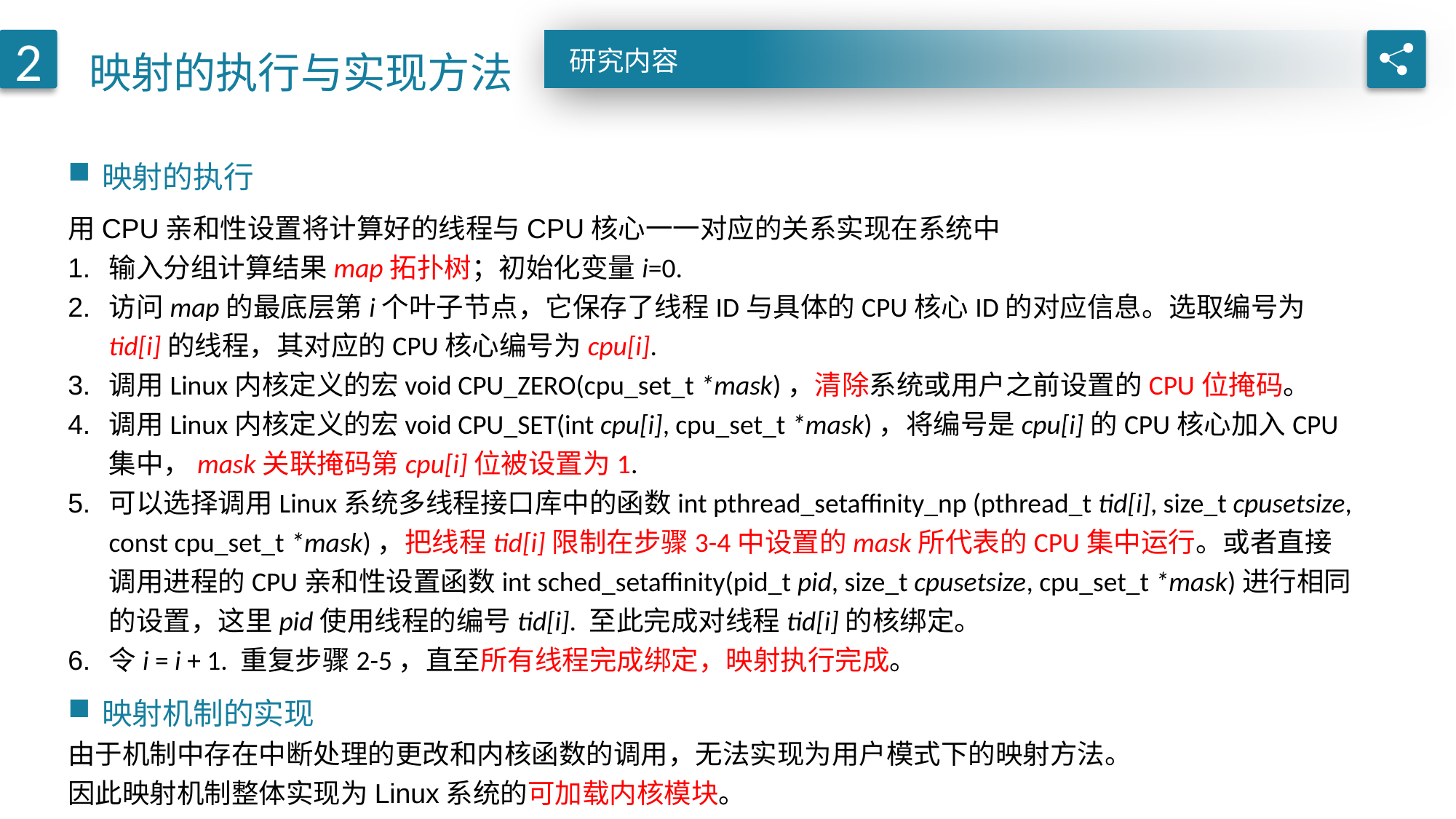

映射的执行与实现方法
2

研究内容

映射的执行
用CPU亲和性设置将计算好的线程与CPU核心一一对应的关系实现在系统中
输入分组计算结果map拓扑树；初始化变量i=0.
访问map的最底层第i个叶子节点，它保存了线程ID与具体的CPU核心ID的对应信息。选取编号为tid[i]的线程，其对应的CPU核心编号为cpu[i].
调用Linux内核定义的宏void CPU_ZERO(cpu_set_t *mask)，清除系统或用户之前设置的CPU位掩码。
调用Linux内核定义的宏void CPU_SET(int cpu[i], cpu_set_t *mask)，将编号是cpu[i]的CPU核心加入CPU集中，mask关联掩码第cpu[i]位被设置为1.
可以选择调用Linux系统多线程接口库中的函数int pthread_setaffinity_np (pthread_t tid[i], size_t cpusetsize, const cpu_set_t *mask)，把线程tid[i]限制在步骤3-4中设置的mask所代表的CPU集中运行。或者直接调用进程的CPU亲和性设置函数int sched_setaffinity(pid_t pid, size_t cpusetsize, cpu_set_t *mask)进行相同的设置，这里pid使用线程的编号tid[i]. 至此完成对线程tid[i]的核绑定。
令i = i + 1. 重复步骤2-5，直至所有线程完成绑定，映射执行完成。
映射机制的实现
由于机制中存在中断处理的更改和内核函数的调用，无法实现为用户模式下的映射方法。
因此映射机制整体实现为Linux系统的可加载内核模块。